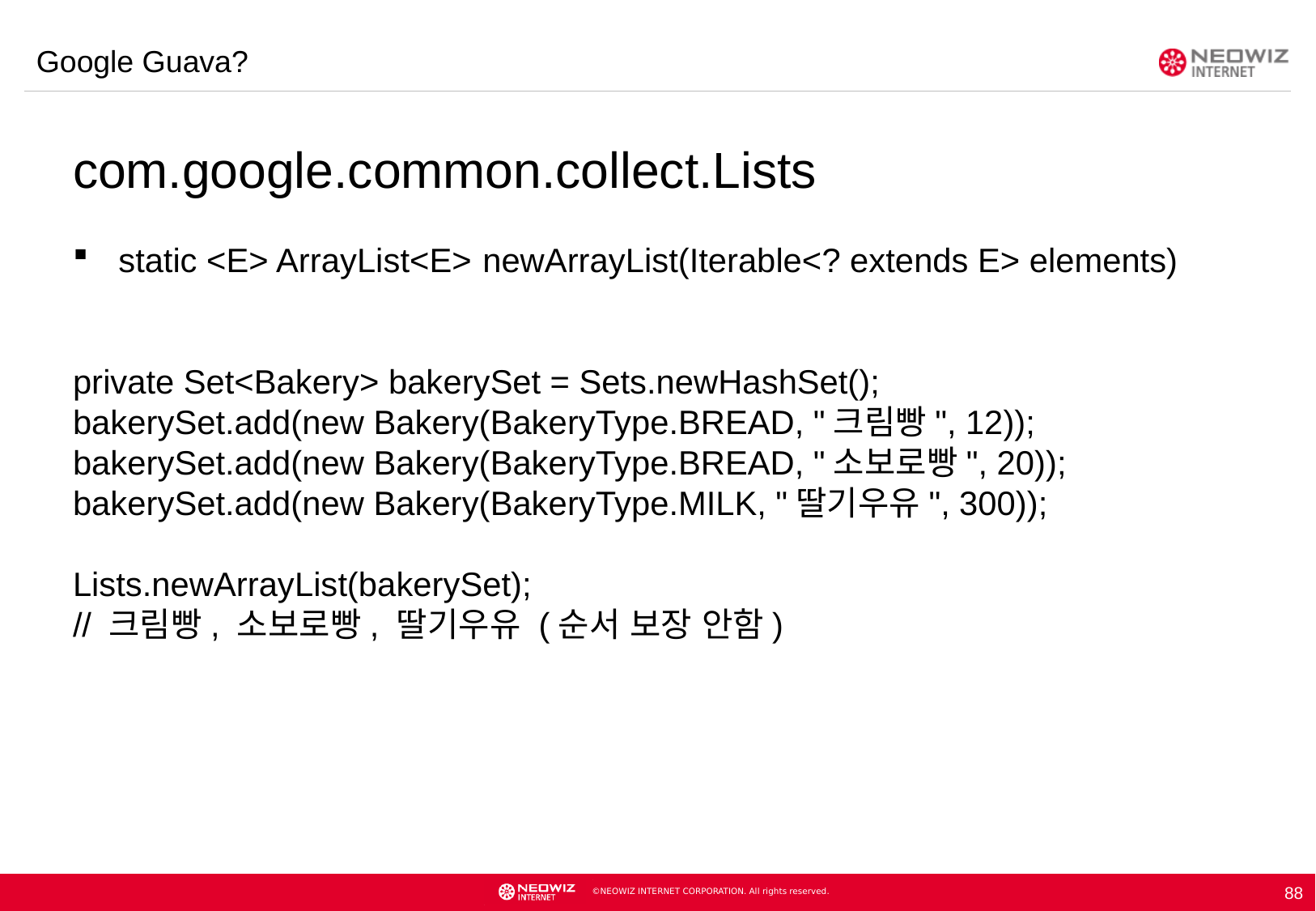

Google Guava?

com.google.common.collect.Lists

static <E> ArrayList<E>	newArrayList(Iterable<? extends E> elements)

private Set<Bakery> bakerySet = Sets.newHashSet();
bakerySet.add(new Bakery(BakeryType.BREAD, "크림빵", 12));
bakerySet.add(new Bakery(BakeryType.BREAD, "소보로빵", 20));
bakerySet.add(new Bakery(BakeryType.MILK, "딸기우유", 300));

Lists.newArrayList(bakerySet);
// 크림빵, 소보로빵, 딸기우유 (순서 보장 안함)
88